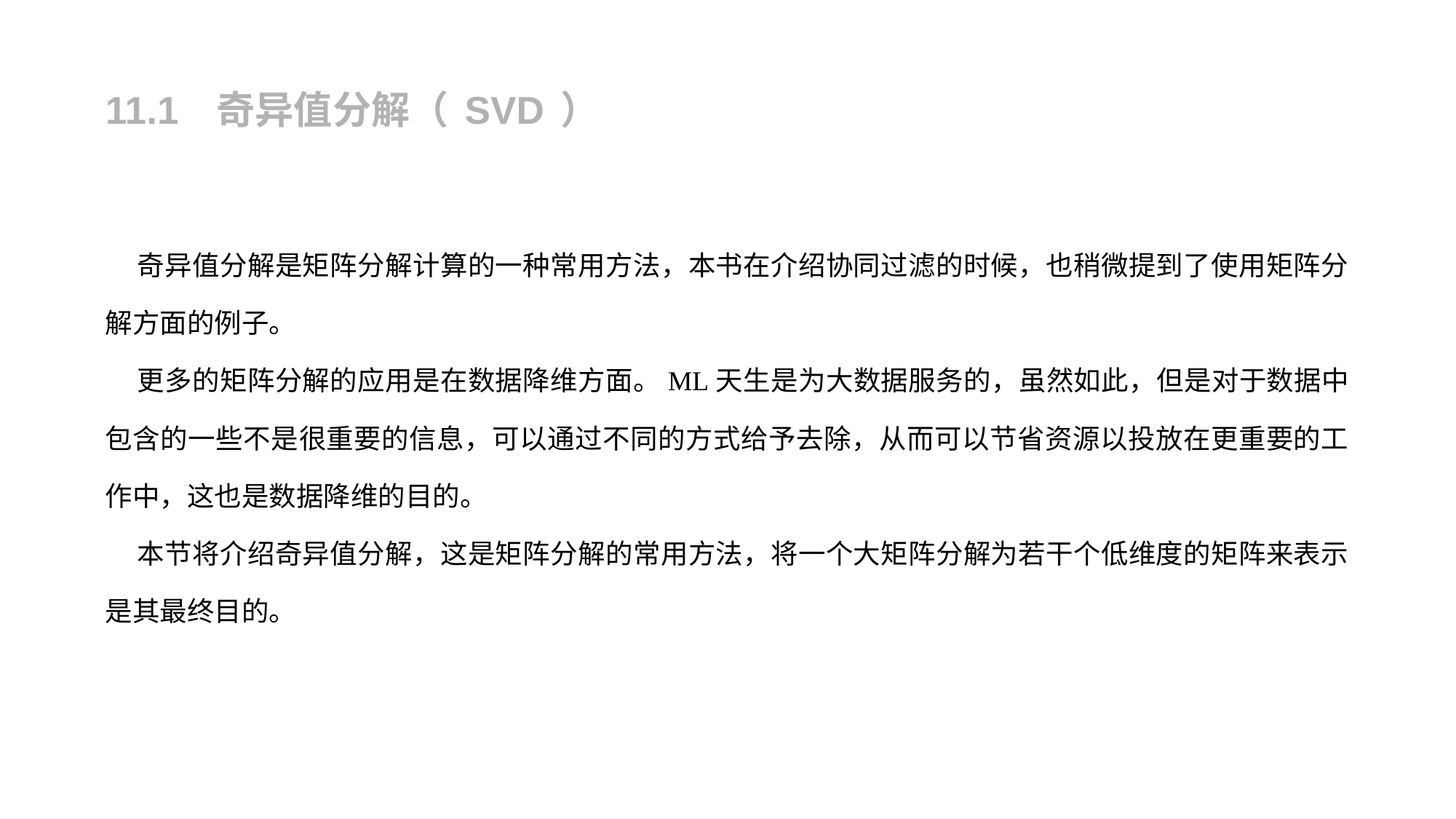

# 11.1  奇异值分解（SVD）
奇异值分解是矩阵分解计算的一种常用方法，本书在介绍协同过滤的时候，也稍微提到了使用矩阵分解方面的例子。
更多的矩阵分解的应用是在数据降维方面。ML天生是为大数据服务的，虽然如此，但是对于数据中包含的一些不是很重要的信息，可以通过不同的方式给予去除，从而可以节省资源以投放在更重要的工作中，这也是数据降维的目的。
本节将介绍奇异值分解，这是矩阵分解的常用方法，将一个大矩阵分解为若干个低维度的矩阵来表示是其最终目的。